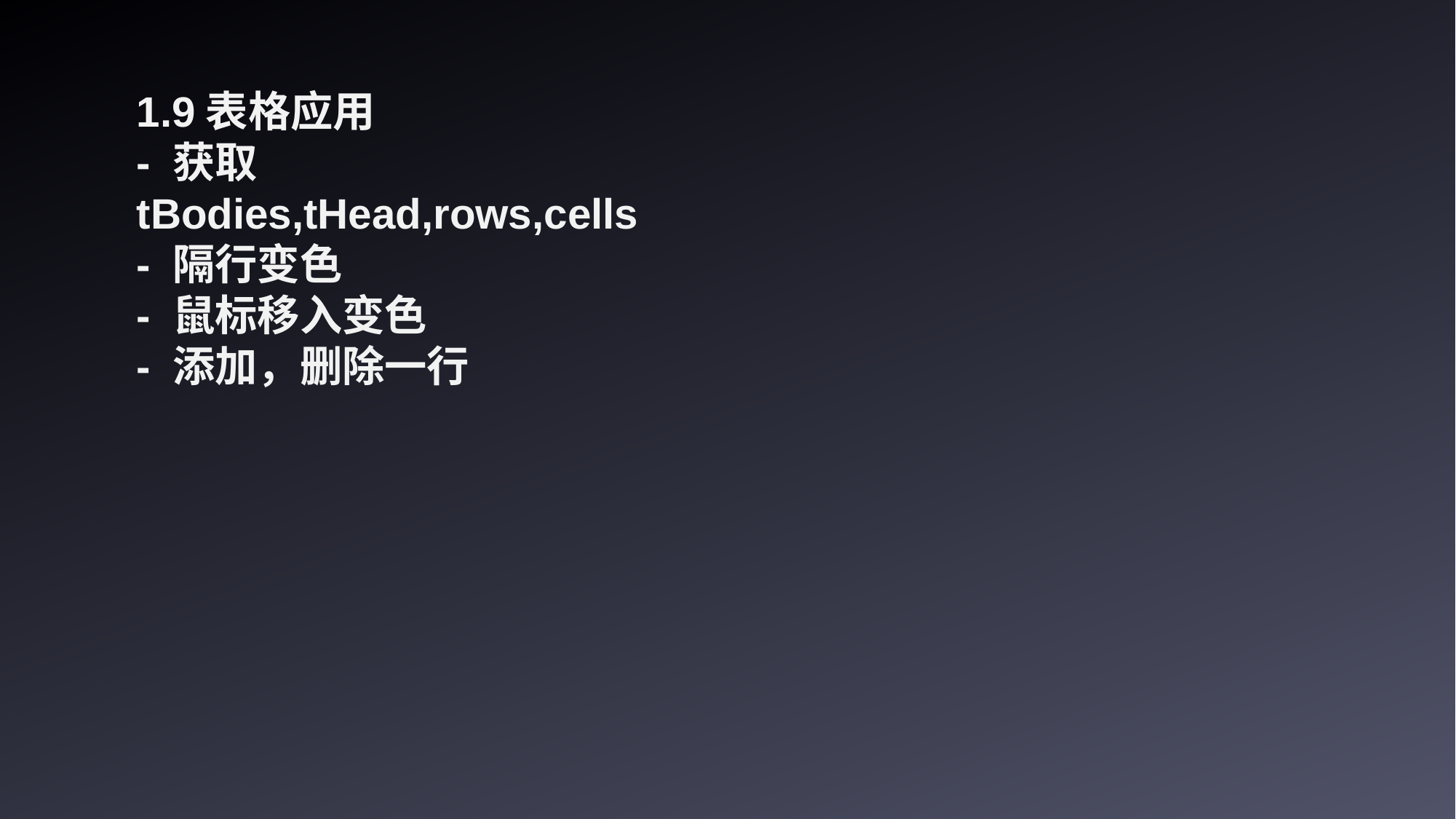

1.9表格应用
- 获取
tBodies,tHead,rows,cells
- 隔行变色
- 鼠标移入变色
- 添加，删除一行